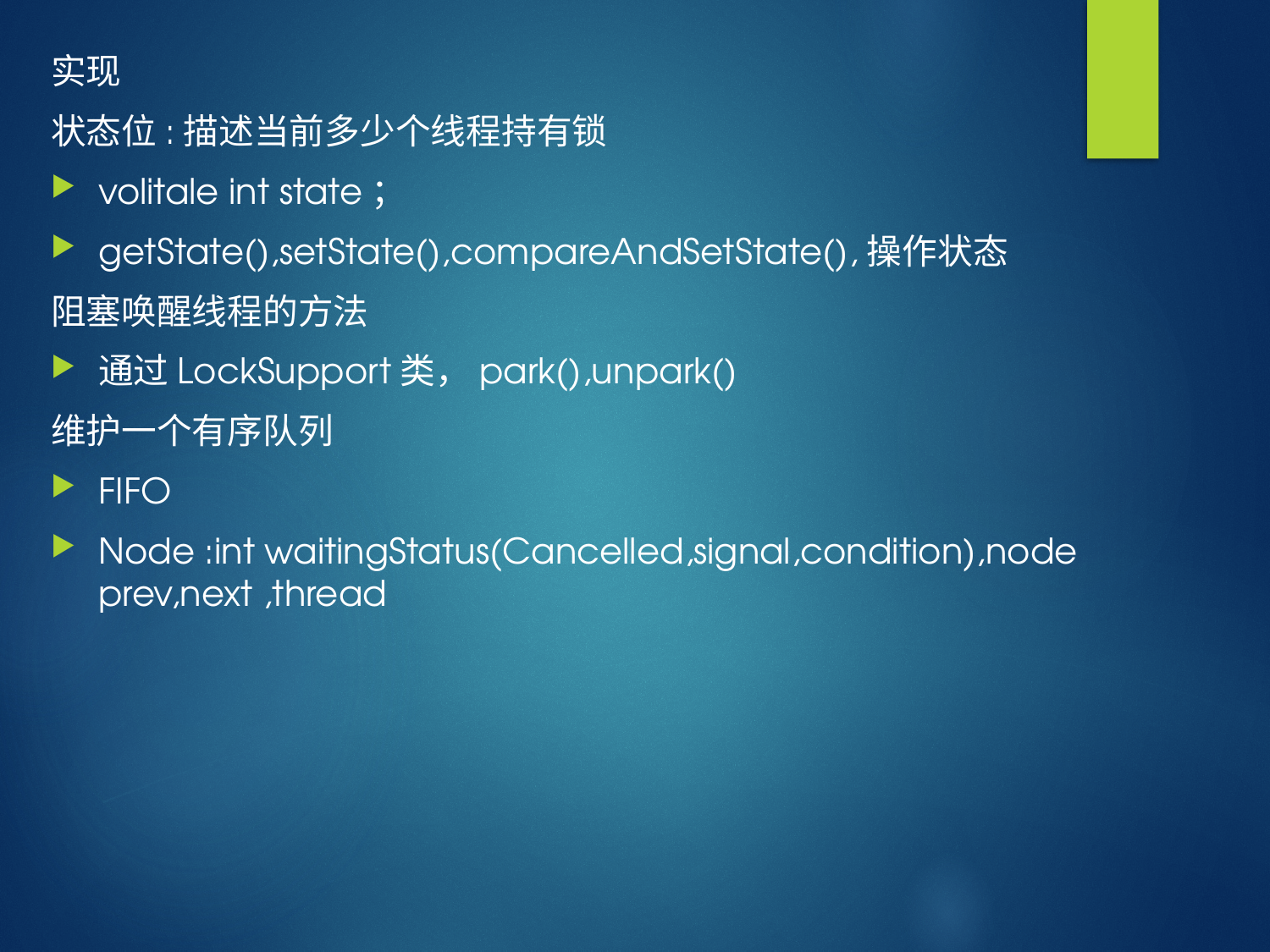

实现
状态位:描述当前多少个线程持有锁
volitale int state；
getState(),setState(),compareAndSetState(),操作状态
阻塞唤醒线程的方法
通过LockSupport类，park(),unpark()
维护一个有序队列
FIFO
Node :int waitingStatus(Cancelled,signal,condition),node prev,next ,thread